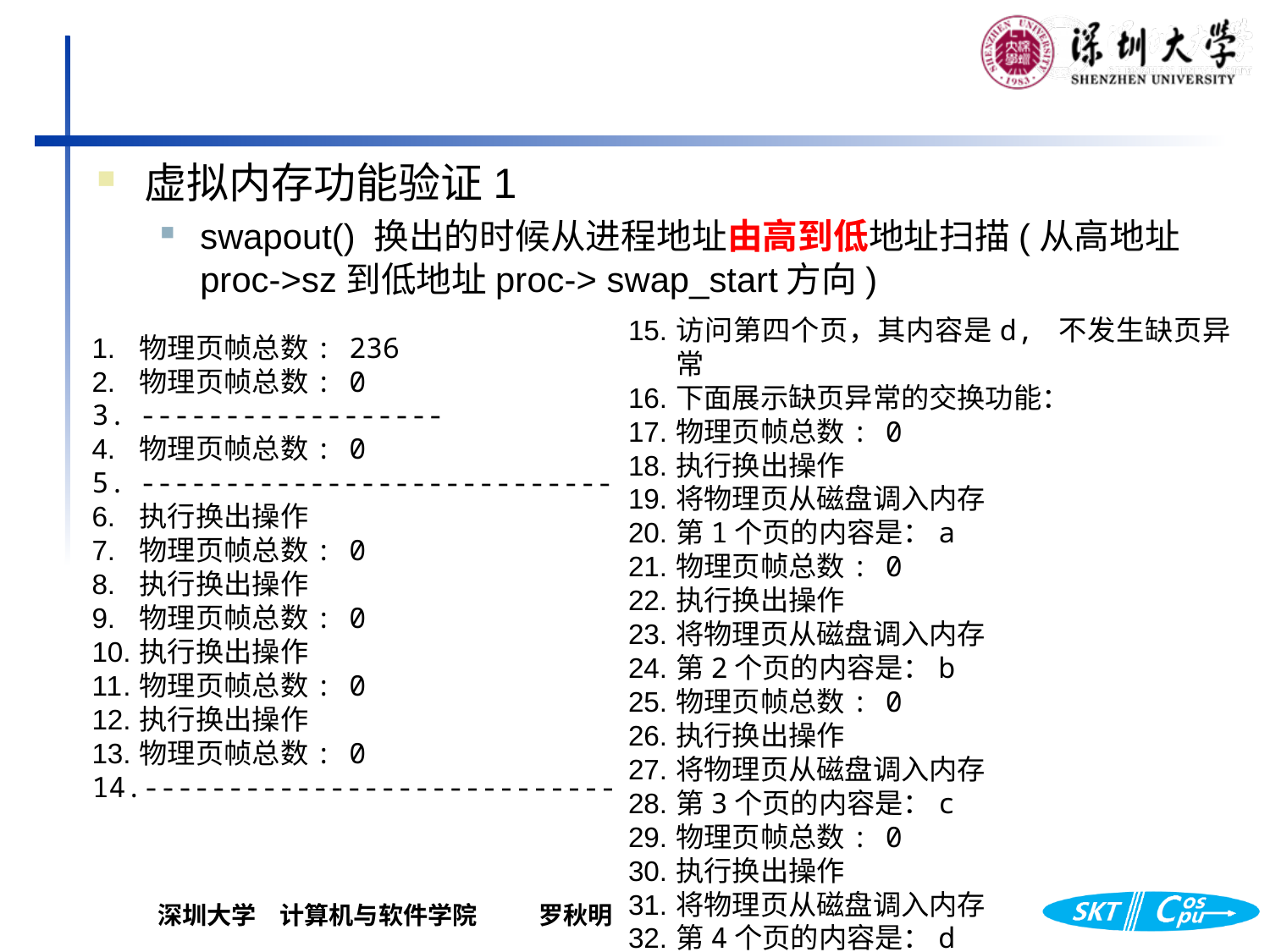

虚拟内存功能验证1
swapout() 换出的时候从进程地址由高到低地址扫描(从高地址proc->sz到低地址proc-> swap_start方向)

访问第四个页，其内容是d, 不发生缺页异常
下面展示缺页异常的交换功能：
物理页帧总数: 0
执行换出操作
将物理页从磁盘调入内存
第1个页的内容是：a
物理页帧总数: 0
执行换出操作
将物理页从磁盘调入内存
第2个页的内容是：b
物理页帧总数: 0
执行换出操作
将物理页从磁盘调入内存
第3个页的内容是：c
物理页帧总数: 0
执行换出操作
将物理页从磁盘调入内存
第4个页的内容是：d

物理页帧总数: 236
物理页帧总数: 0
------------------
物理页帧总数: 0
----------------------------
执行换出操作
物理页帧总数: 0
执行换出操作
物理页帧总数: 0
执行换出操作
物理页帧总数: 0
执行换出操作
物理页帧总数: 0
----------------------------